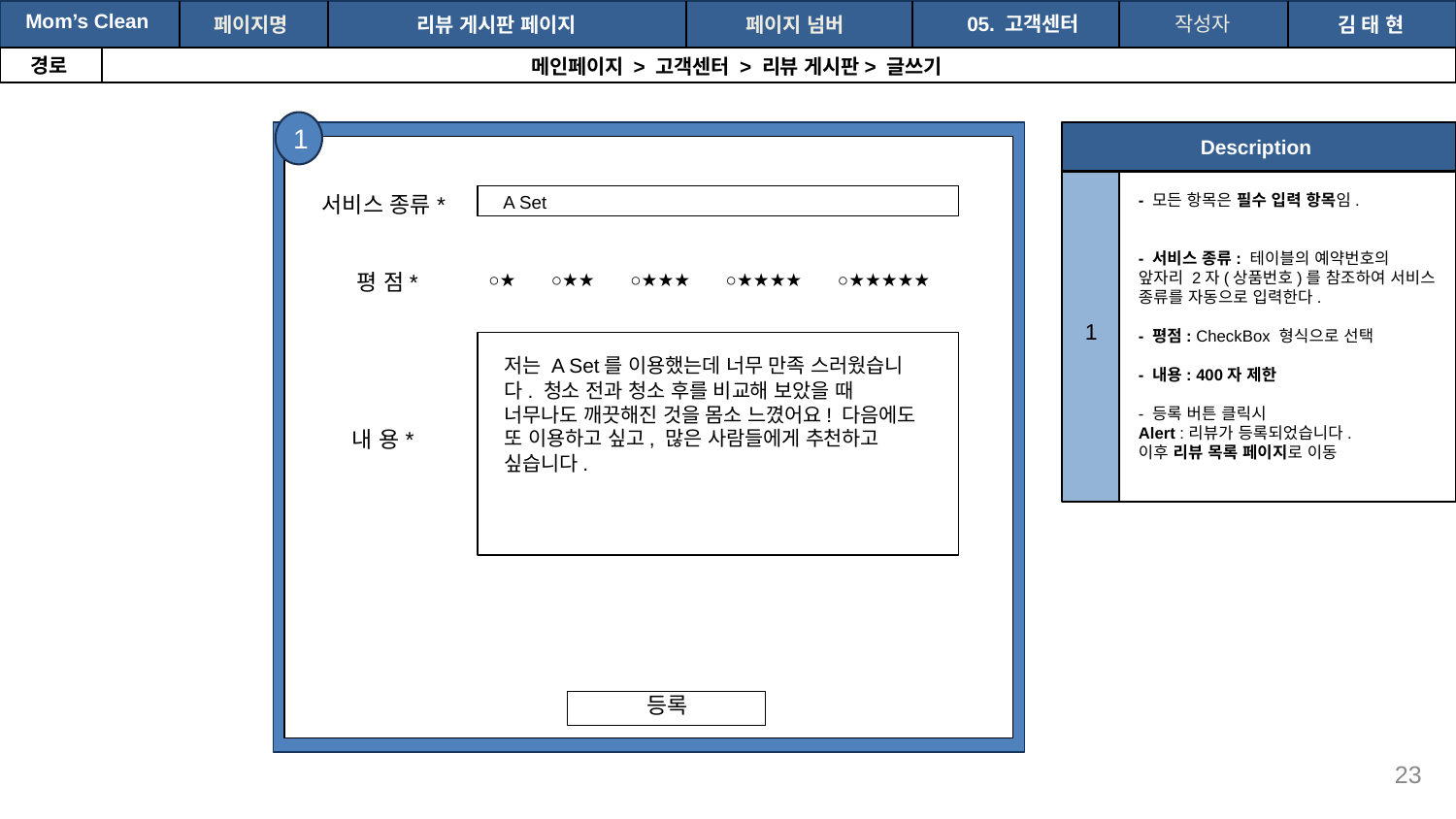

05. 고객센터
작성자
Mom’s Clean
리뷰 게시판 페이지
페이지 넘버
페이지명
김 태 현

경로
메인페이지 > 고객센터 > 리뷰 게시판> 글쓰기

1
Description

서비스 종류*
- 모든 항목은 필수 입력 항목임.

- 서비스 종류: 테이블의 예약번호의 앞자리 2자(상품번호)를 참조하여 서비스 종류를 자동으로 입력한다.

- 평점: CheckBox 형식으로 선택

- 내용: 400자 제한

- 등록 버튼 클릭시
Alert :리뷰가 등록되었습니다.
이후 리뷰 목록 페이지로 이동
A Set

○★       ○★★       ○★★★       ○★★★★       ○★★★★★
평 점*
1

저는 A Set를 이용했는데 너무 만족 스러웠습니다. 청소 전과 청소 후를 비교해 보았을 때 너무나도 깨끗해진 것을 몸소 느꼈어요! 다음에도 또 이용하고 싶고, 많은 사람들에게 추천하고 싶습니다.
내 용*
등록

23